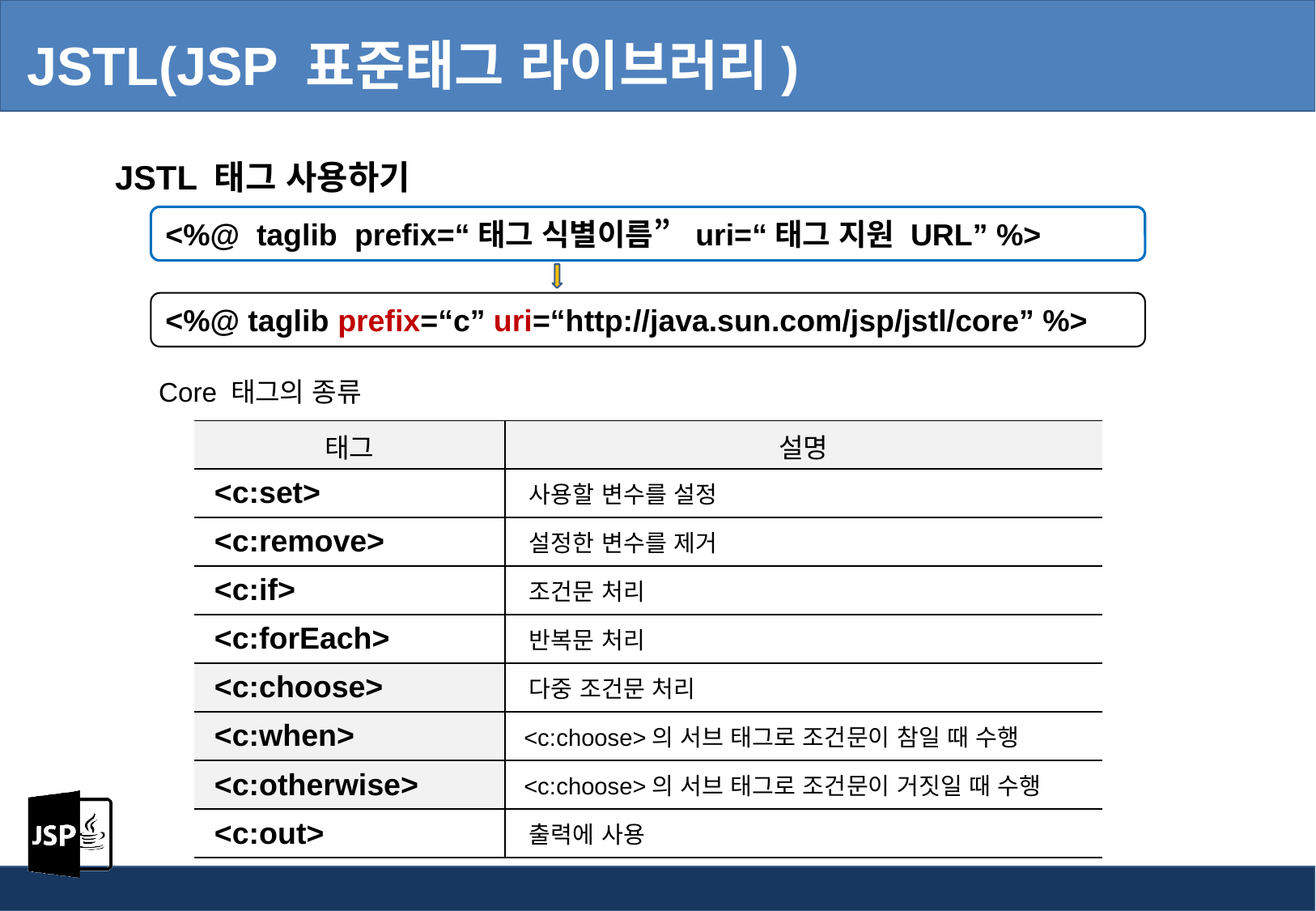

JSTL(JSP 표준태그 라이브러리)
JSTL 태그 사용하기
<%@  taglib  prefix=“태그 식별이름”  uri=“태그 지원 URL” %>

<%@ taglib prefix=“c” uri=“http://java.sun.com/jsp/jstl/core” %>
  Core 태그의 종류
| 태그 | 설명 |
| --- | --- |
| <c:set> | 사용할 변수를 설정 |
| <c:remove> | 설정한 변수를 제거 |
| <c:if> | 조건문 처리 |
| <c:forEach> | 반복문 처리 |
| <c:choose> | 다중 조건문 처리 |
| <c:when> | <c:choose>의 서브 태그로 조건문이 참일 때 수행 |
| <c:otherwise> | <c:choose>의 서브 태그로 조건문이 거짓일 때 수행 |
| <c:out> | 출력에 사용 |